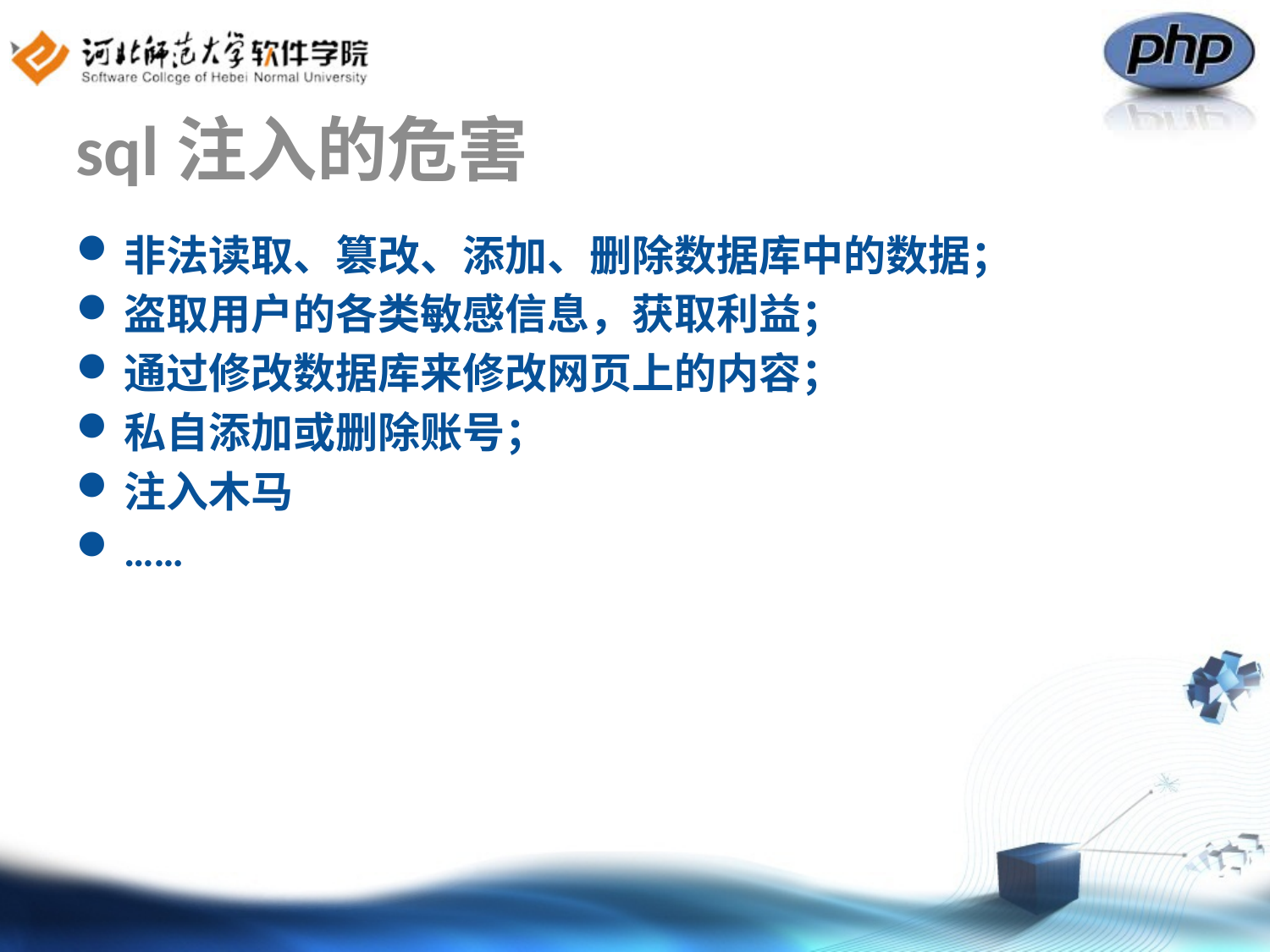

# sql注入的危害
非法读取、篡改、添加、删除数据库中的数据；
盗取用户的各类敏感信息，获取利益；
通过修改数据库来修改网页上的内容；
私自添加或删除账号；
注入木马
……